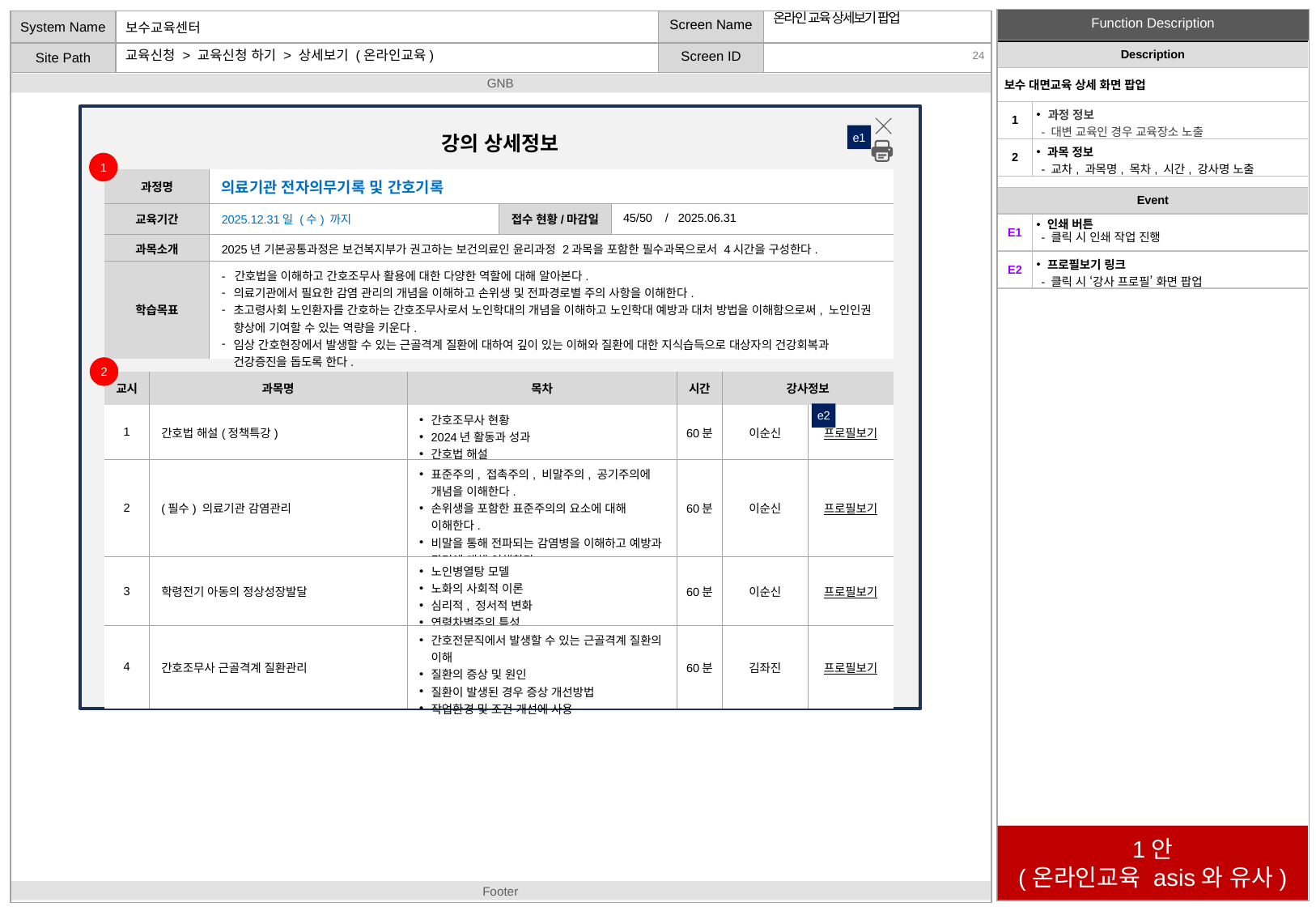

온라인 교육 상세보기 팝업
| Description |  |
| --- | --- |
| 보수 대면교육 상세 화면 팝업 |  |
| 1 | 과정 정보 - 대변 교육인 경우 교육장소 노출 |
| 2 | 과목 정보 - 교차, 과목명, 목차, 시간, 강사명 노출 |

# 교육신청 > 교육신청 하기 > 상세보기 (온라인교육)

강의 상세정보
e1

1
| 과정명 | 의료기관 전자의무기록 및 간호기록 |  |  |
| --- | --- | --- | --- |
| 교육기간 | 2025.12.31일 (수) 까지 | 접수 현황/마감일 | 45/50 / 2025.06.31 |
| 과목소개 | 2025년 기본공통과정은 보건복지부가 권고하는 보건의료인 윤리과정 2과목을 포함한 필수과목으로서 4시간을 구성한다. |  |  |
| 학습목표 | - 간호법을 이해하고 간호조무사 활용에 대한 다양한 역할에 대해 알아본다. 의료기관에서 필요한 감염 관리의 개념을 이해하고 손위생 및 전파경로별 주의 사항을 이해한다. 초고령사회 노인환자를 간호하는 간호조무사로서 노인학대의 개념을 이해하고 노인학대 예방과 대처 방법을 이해함으로써, 노인인권 향상에 기여할 수 있는 역량을 키운다. 임상 간호현장에서 발생할 수 있는 근골격계 질환에 대하여 깊이 있는 이해와 질환에 대한 지식습득으로 대상자의 건강회복과 건강증진을 돕도록 한다. |  |  |
| Event |  |
| --- | --- |
| E1 | 인쇄 버튼 - 클릭 시 인쇄 작업 진행 |
| E2 | 프로필보기 링크 - 클릭 시 ‘강사 프로필’ 화면 팝업 |
2
| 교시 | 과목명 | 목차 | 시간 | 강사정보 |  |
| --- | --- | --- | --- | --- | --- |
| 1 | 간호법 해설(정책특강) | 간호조무사 현황 2024년 활동과 성과 간호법 해설 | 60분 | 이순신 | 프로필보기 |
| 2 | (필수) 의료기관 감염관리 | 표준주의, 접촉주의, 비말주의, 공기주의에 개념을 이해한다. 손위생을 포함한 표준주의의 요소에 대해 이해한다. 비말을 통해 전파되는 감염병을 이해하고 예방과 관리에 대해 이해한다. | 60분 | 이순신 | 프로필보기 |
| 3 | 학령전기 아동의 정상성장발달 | 노인병열탕 모델 노화의 사회적 이론 심리적, 정서적 변화 연령차별주의 특성 | 60분 | 이순신 | 프로필보기 |
| 4 | 간호조무사 근골격계 질환관리 | 간호전문직에서 발생할 수 있는 근골격계 질환의 이해 질환의 증상 및 원인 질환이 발생된 경우 증상 개선방법 작업환경 및 조건 개선에 사용 | 60분 | 김좌진 | 프로필보기 |
e2
1안
(온라인교육 asis와 유사)